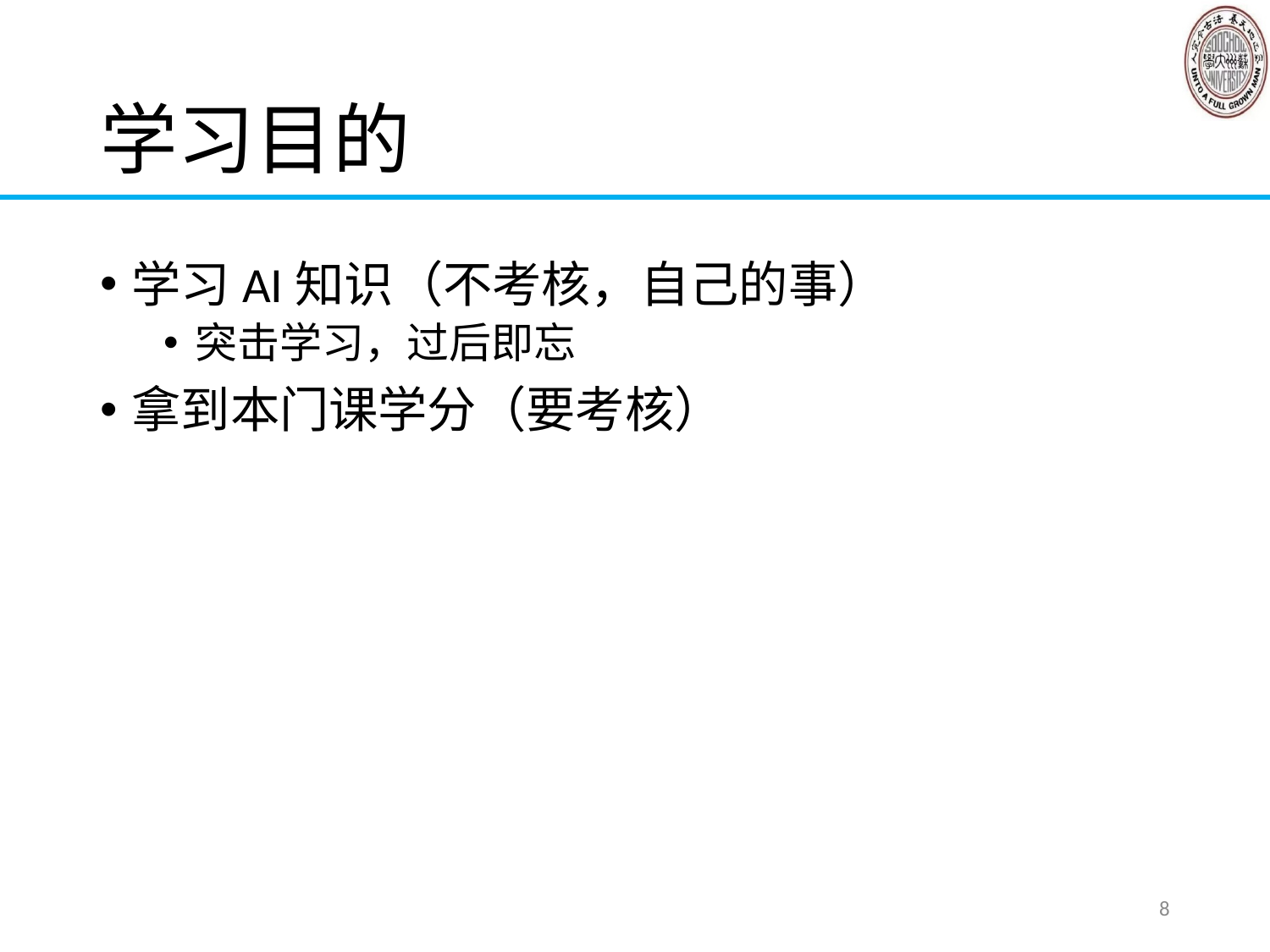

# 学习目的
学习AI知识（不考核，自己的事）
突击学习，过后即忘
拿到本门课学分（要考核）

8